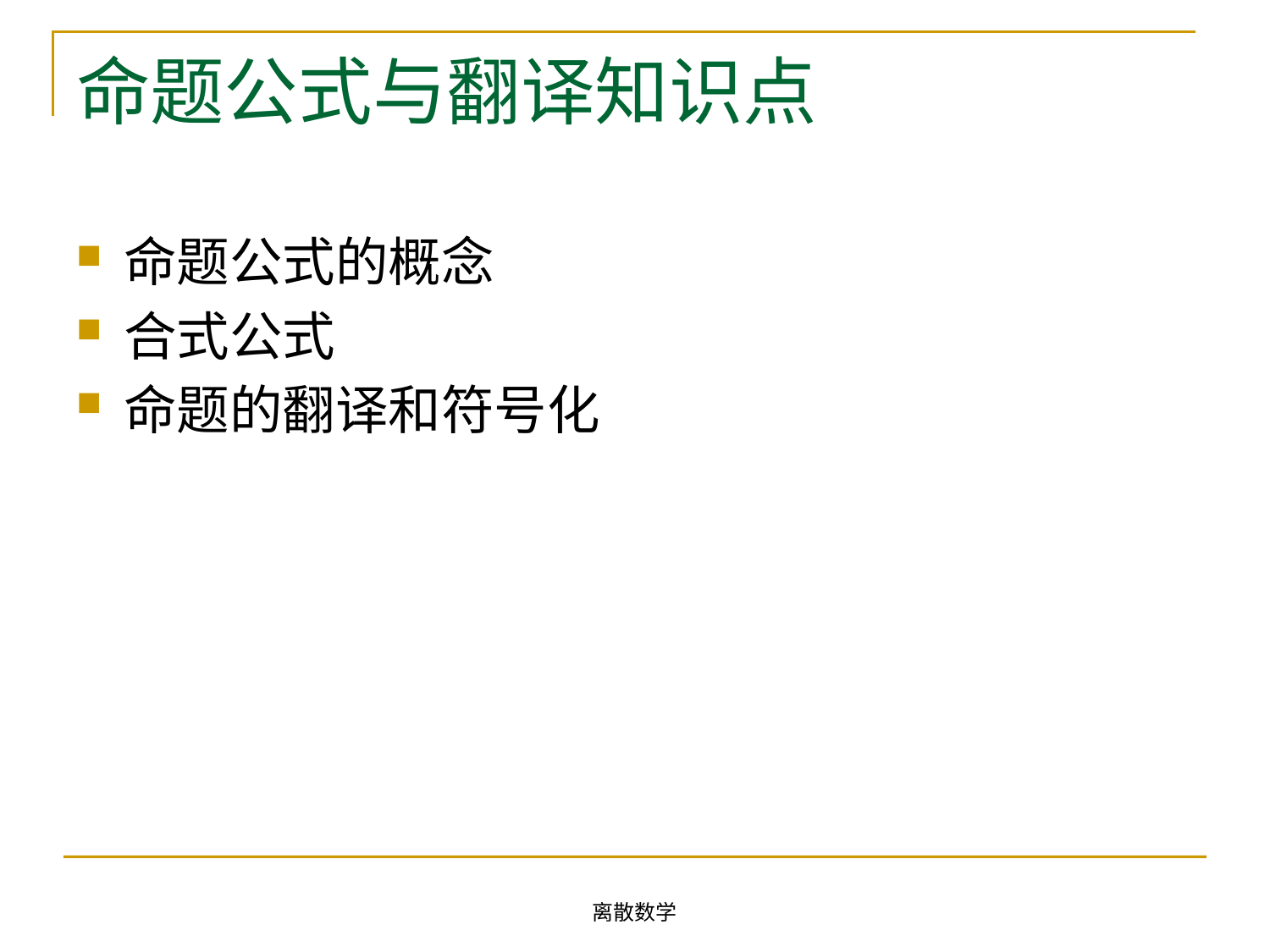

# 命题公式与翻译知识点
命题公式的概念
合式公式
命题的翻译和符号化

32
离散数学